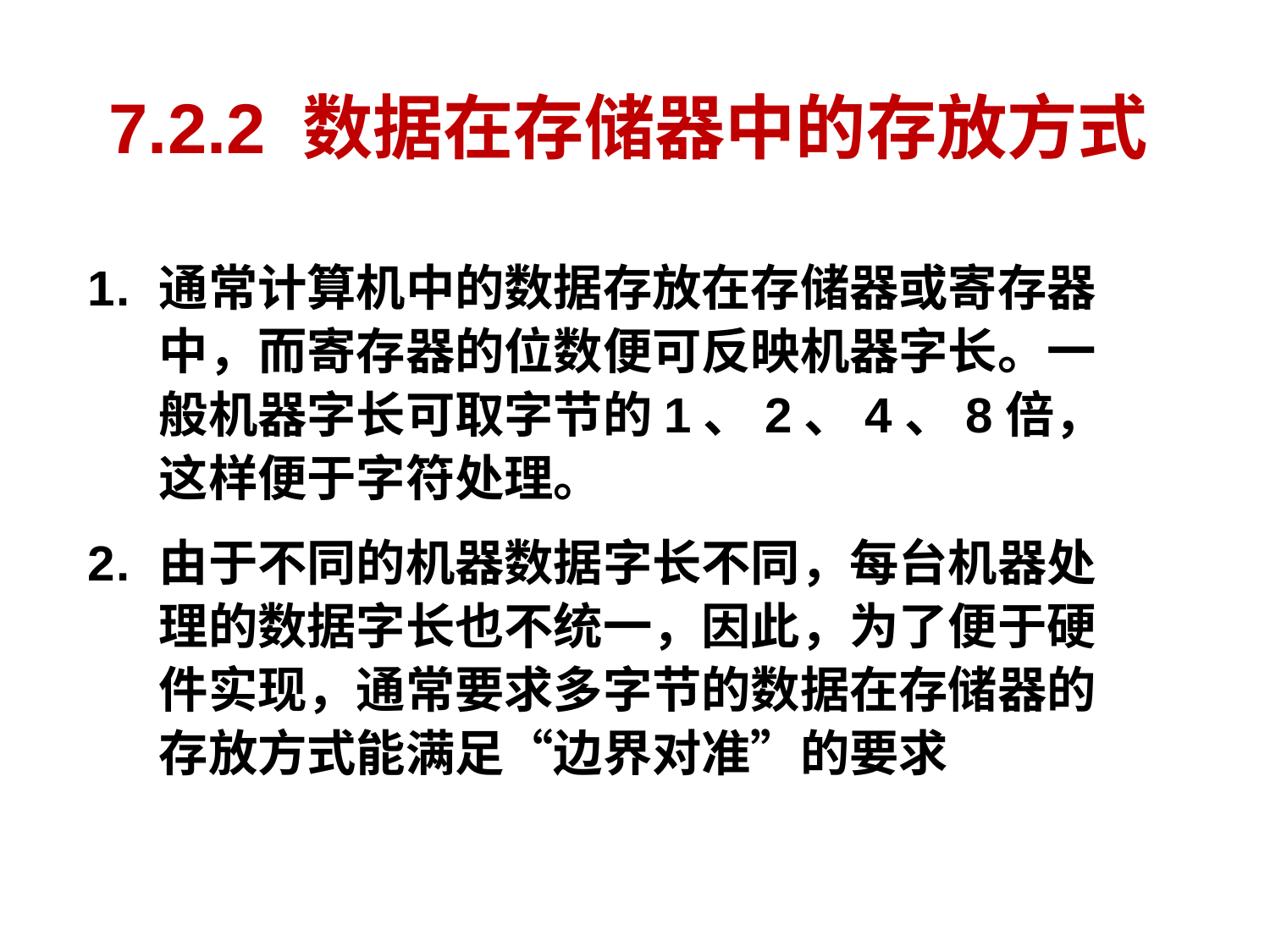

# 7.2.2 数据在存储器中的存放方式
通常计算机中的数据存放在存储器或寄存器中，而寄存器的位数便可反映机器字长。一般机器字长可取字节的1、2、4、8倍，这样便于字符处理。
由于不同的机器数据字长不同，每台机器处理的数据字长也不统一，因此，为了便于硬件实现，通常要求多字节的数据在存储器的存放方式能满足“边界对准”的要求